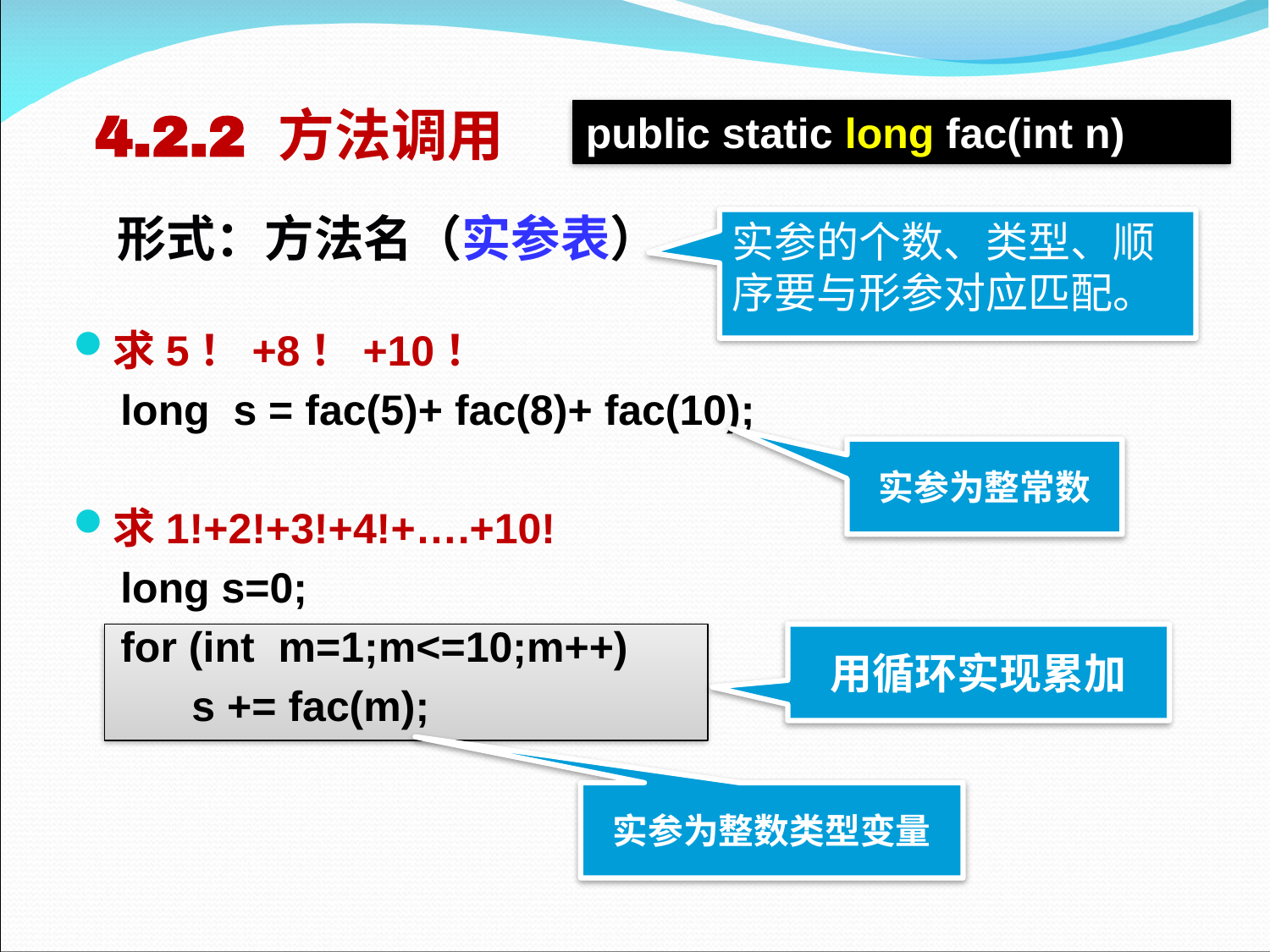

# 4.2.2 方法调用
public static long fac(int n)
形式：方法名（实参表）
实参的个数、类型、顺序要与形参对应匹配。
求5！+8！+10！
    long  s = fac(5)+ fac(8)+ fac(10);

求1!+2!+3!+4!+….+10!
    long s=0;
    for (int  m=1;m<=10;m++)
          s += fac(m);
实参为整常数

用循环实现累加
实参为整数类型变量